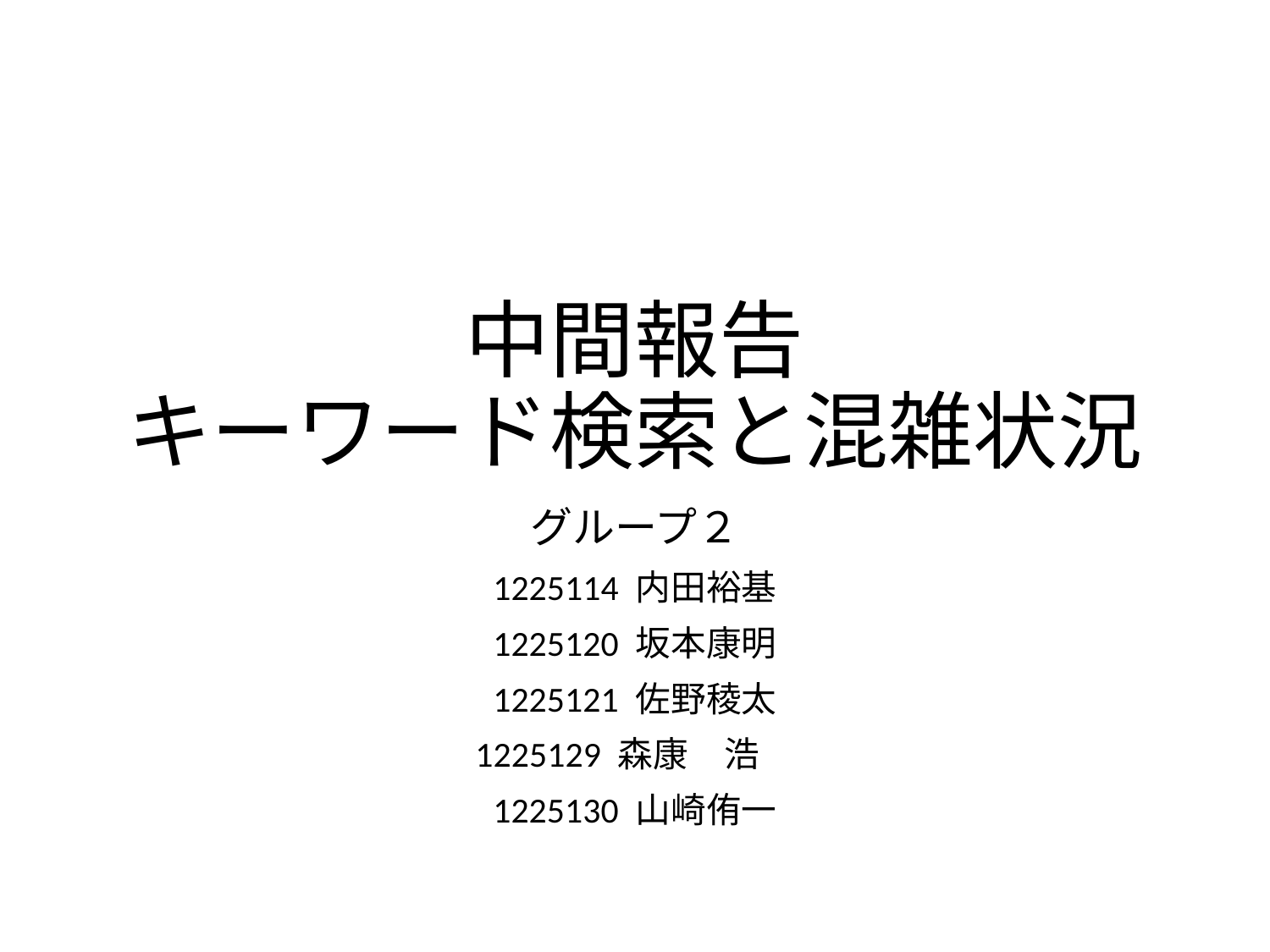

# 中間報告 キーワード検索と混雑状況
グループ２
1225114 内田裕基
1225120 坂本康明
1225121 佐野稜太
1225129 森康の浩
1225130 山崎侑一